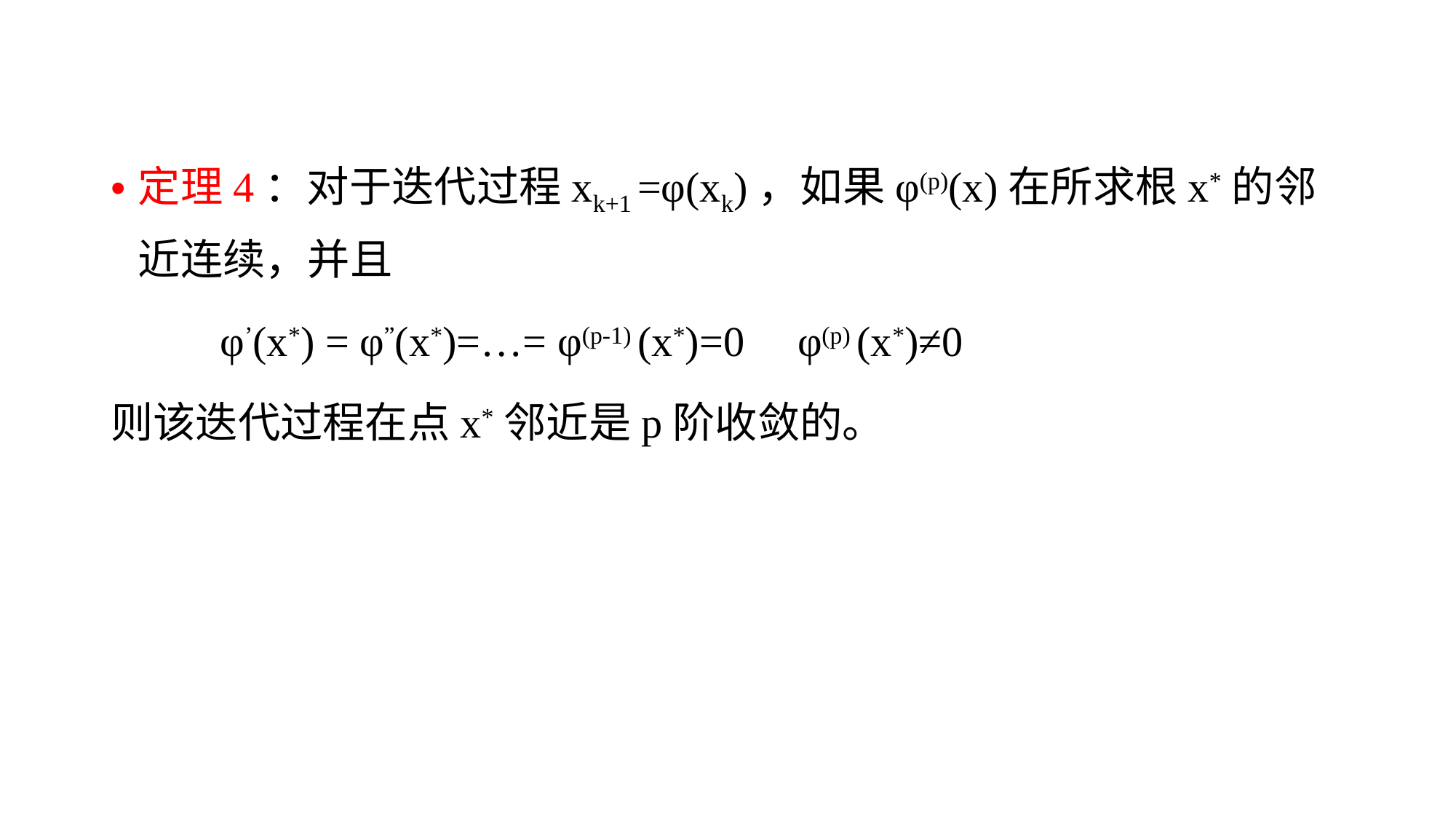

#
定理4：对于迭代过程xk+1 =φ(xk)，如果φ(p)(x)在所求根x*的邻近连续，并且
	φ’(x*) = φ”(x*)=…= φ(p-1) (x*)=0     φ(p) (x*)≠0
则该迭代过程在点x*邻近是p阶收敛的。